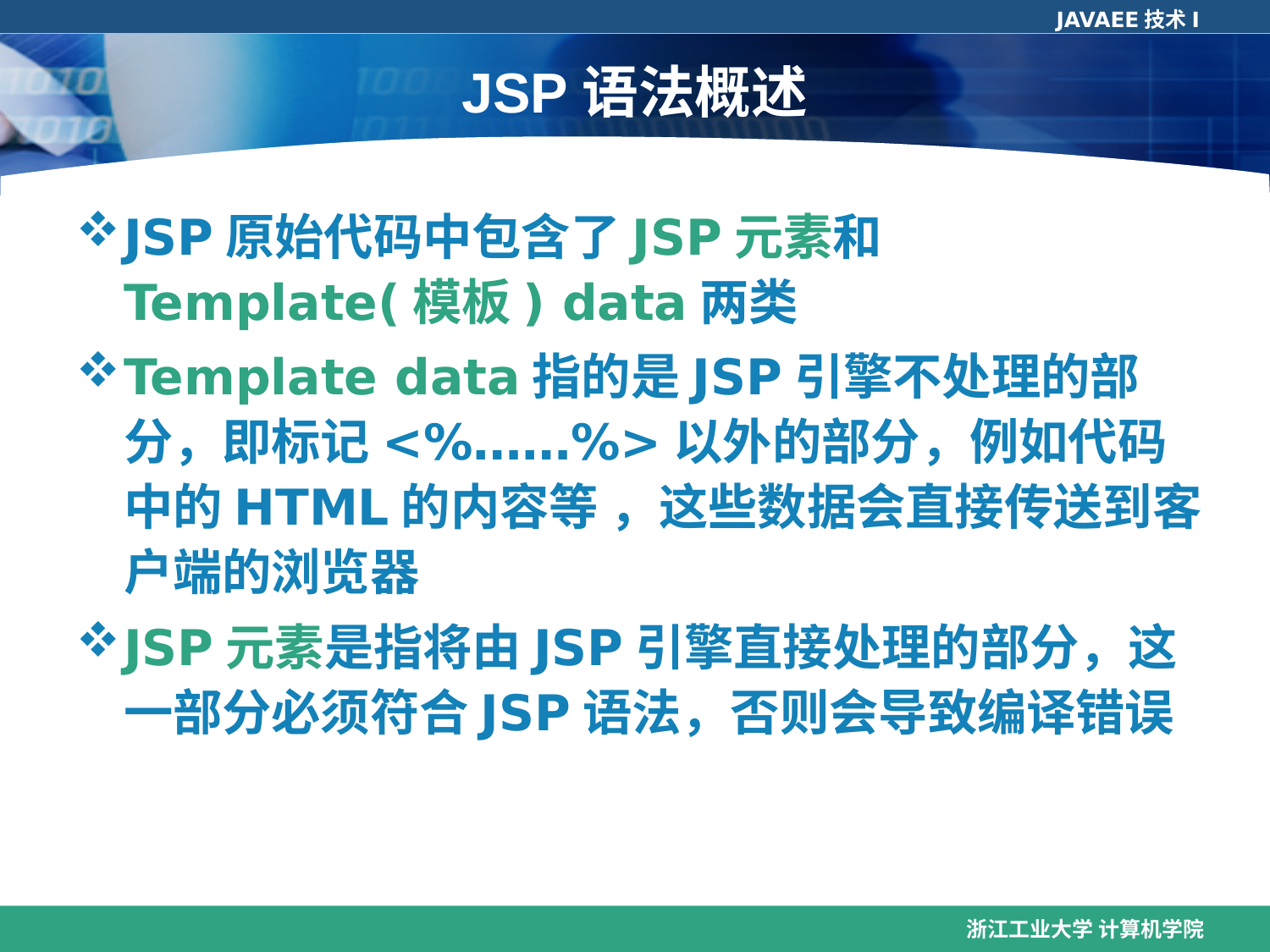

# JSP语法概述
JSP原始代码中包含了JSP元素和Template(模板) data两类
Template data指的是JSP引擎不处理的部分，即标记<%……%>以外的部分，例如代码中的HTML的内容等 ，这些数据会直接传送到客户端的浏览器
JSP元素是指将由JSP引擎直接处理的部分，这一部分必须符合JSP语法，否则会导致编译错误